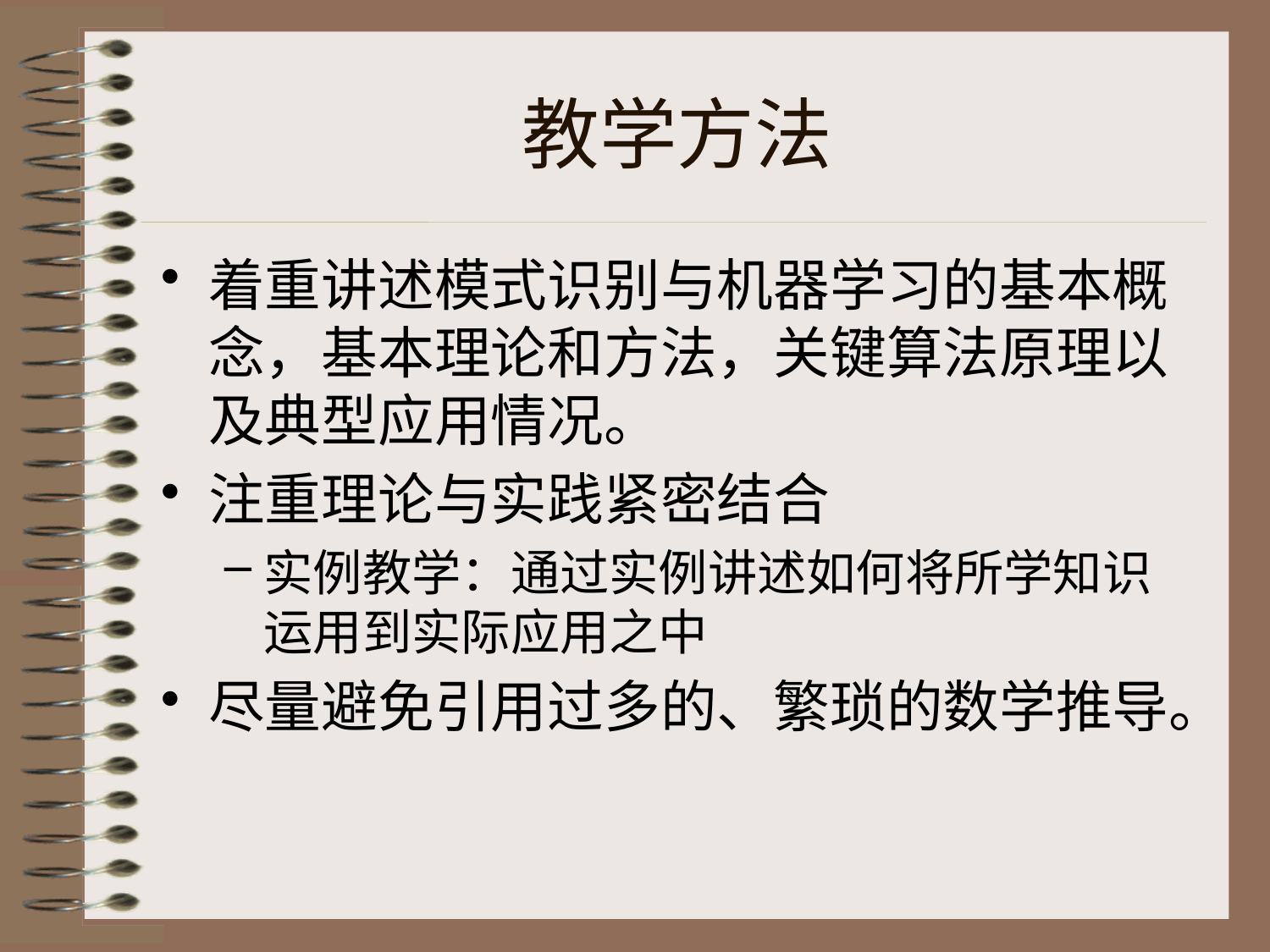

# 教学方法
着重讲述模式识别与机器学习的基本概念，基本理论和方法，关键算法原理以及典型应用情况。
注重理论与实践紧密结合
实例教学：通过实例讲述如何将所学知识运用到实际应用之中
尽量避免引用过多的、繁琐的数学推导。